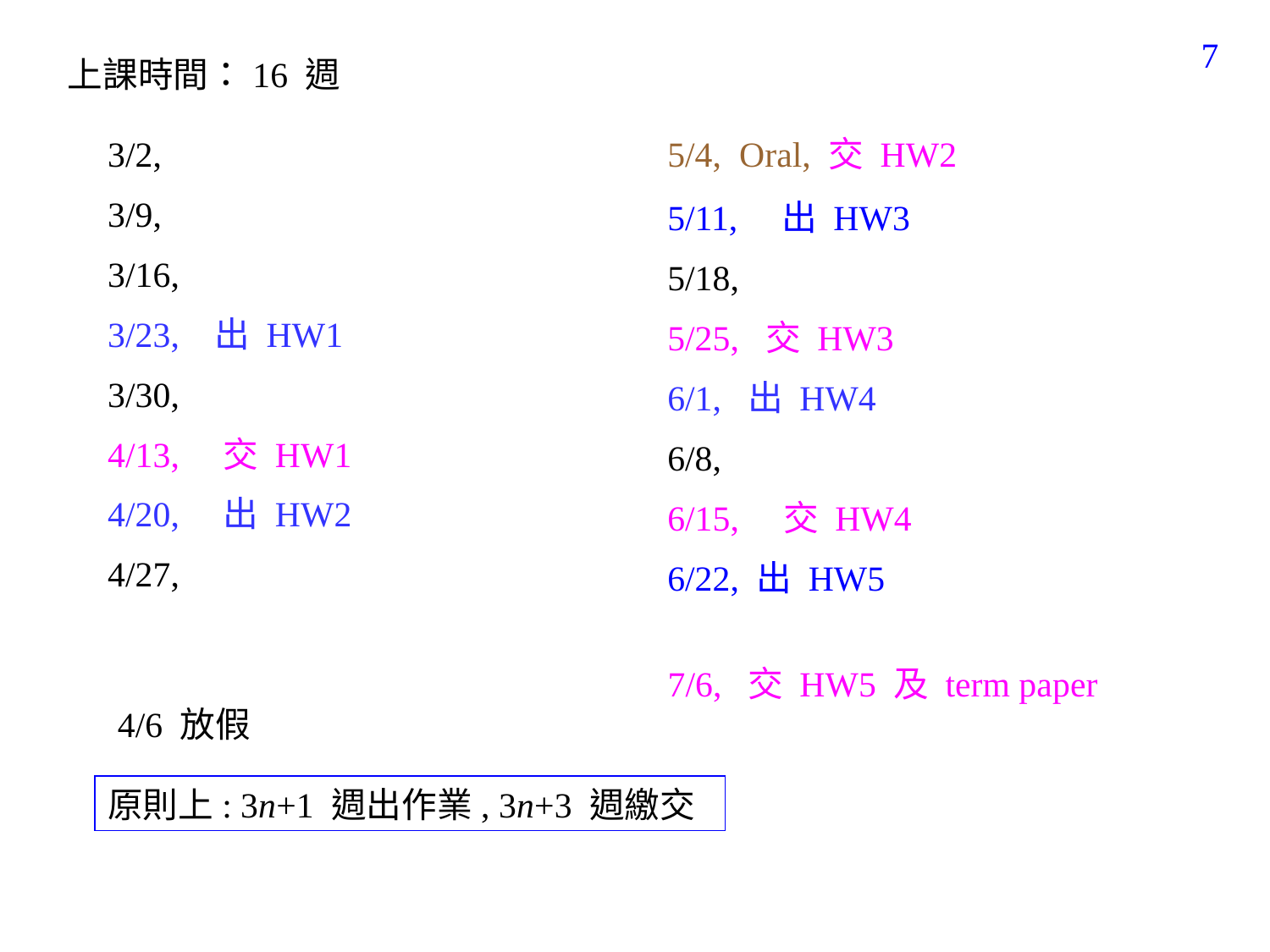

7
上課時間：16 週
3/2,
3/9,
3/16,
3/23,   出 HW1
3/30,
4/13,    交 HW1
4/20,    出 HW2
4/27,
5/4,  Oral, 交 HW2
5/11,    出 HW3
5/18,
5/25,  交 HW3
6/1,  出 HW4
6/8,
6/15,    交 HW4
6/22, 出 HW5
7/6,  交 HW5 及 term paper
4/6 放假
原則上: 3n+1 週出作業, 3n+3 週繳交